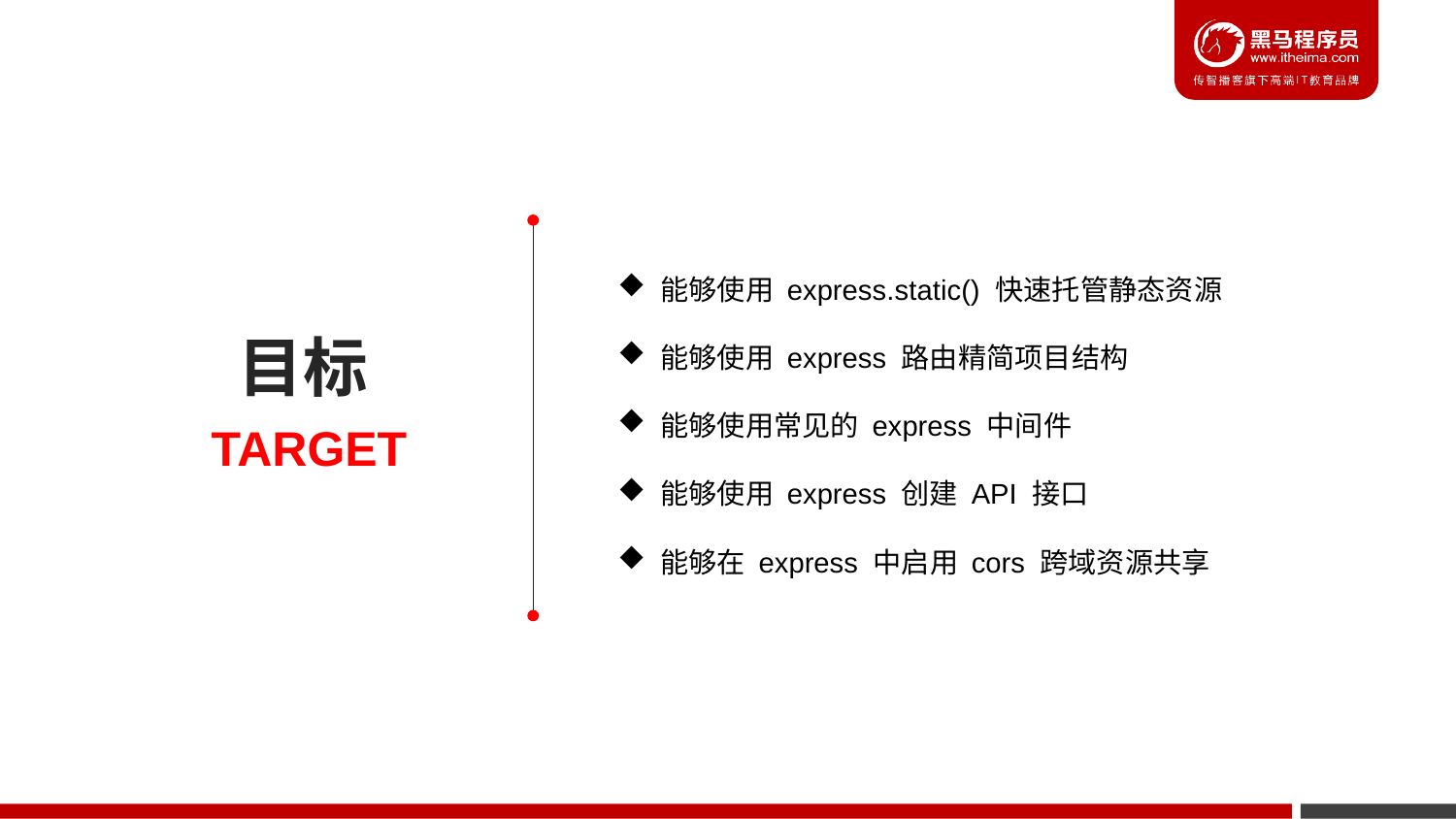

能够使用 express.static() 快速托管静态资源
能够使用 express 路由精简项目结构
能够使用常见的 express 中间件
能够使用 express 创建 API 接口
能够在 express 中启用 cors 跨域资源共享